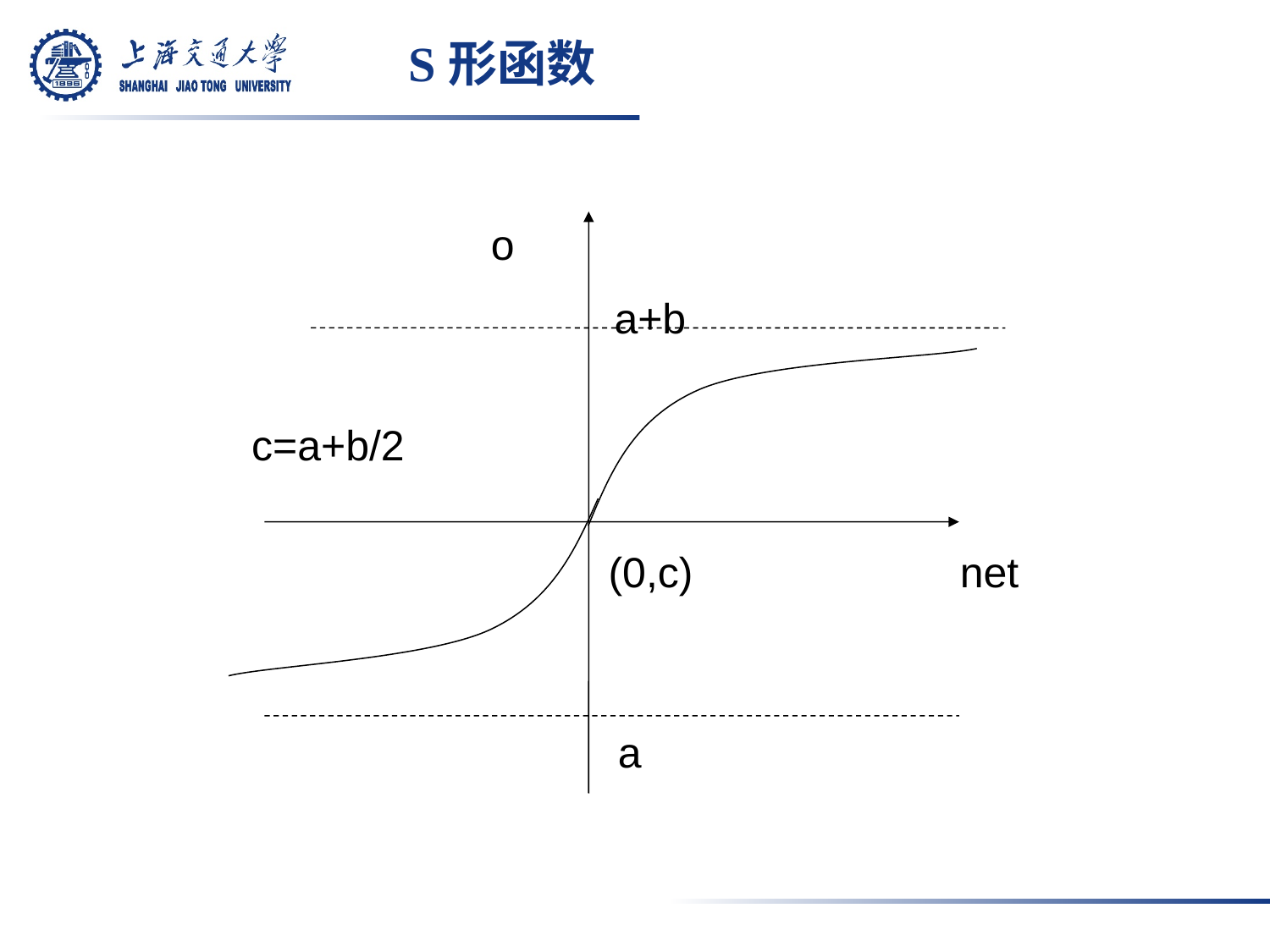

# S形函数

o
a+b
c=a+b/2
(0,c)
net
a